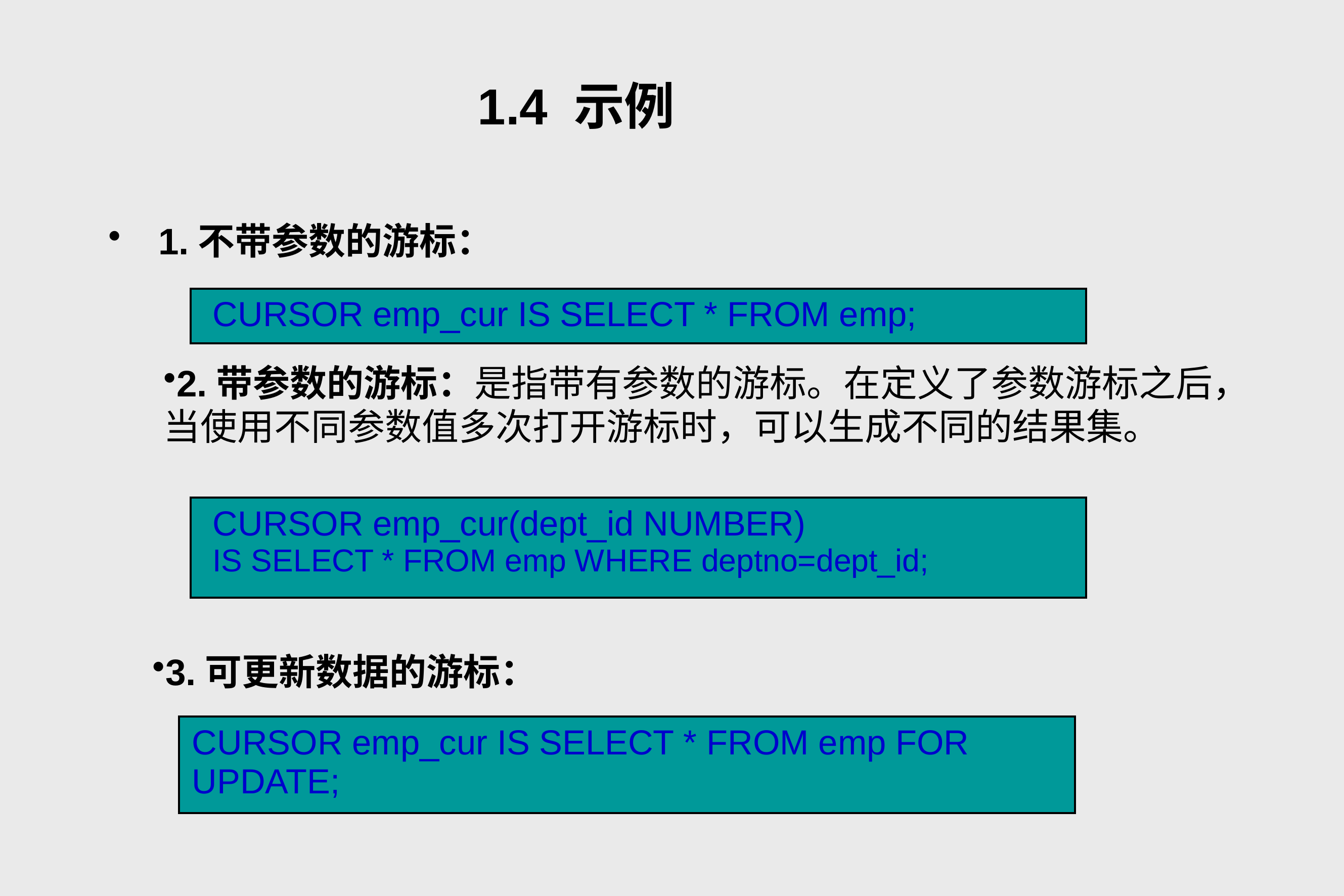

# 1.4 示例
1.不带参数的游标：

| CURSOR emp\_cur IS SELECT \* FROM emp; |
| --- |
2.带参数的游标：是指带有参数的游标。在定义了参数游标之后，当使用不同参数值多次打开游标时，可以生成不同的结果集。
| CURSOR emp\_cur(dept\_id NUMBER) IS SELECT \* FROM emp WHERE deptno=dept\_id; |
| --- |
3.可更新数据的游标：
| CURSOR emp\_cur IS SELECT \* FROM emp FOR UPDATE; |
| --- |